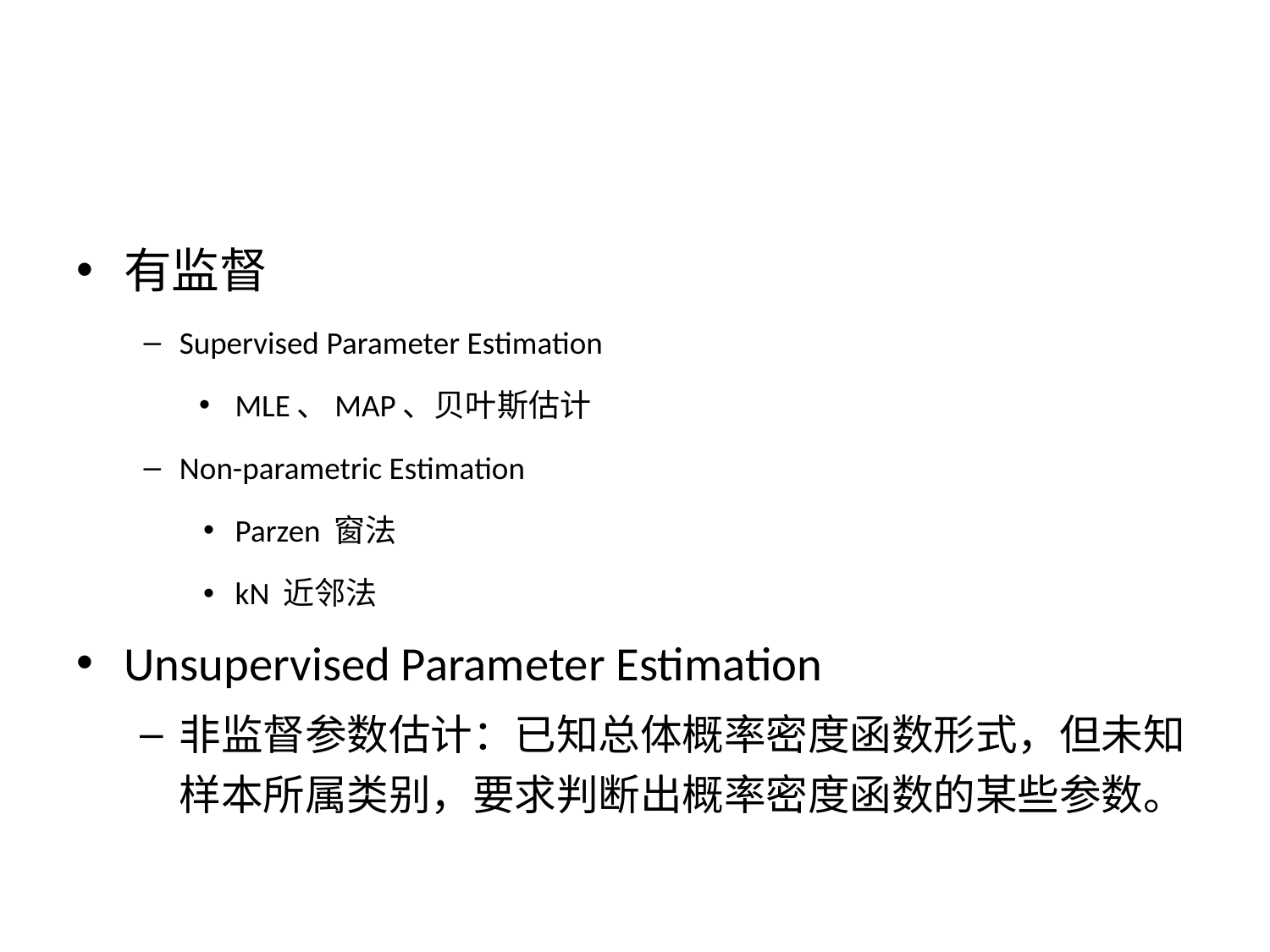

#
有监督
Supervised Parameter Estimation
MLE、MAP、贝叶斯估计
Non-parametric Estimation
Parzen 窗法
kN 近邻法
Unsupervised Parameter Estimation
非监督参数估计：已知总体概率密度函数形式，但未知样本所属类别，要求判断出概率密度函数的某些参数。